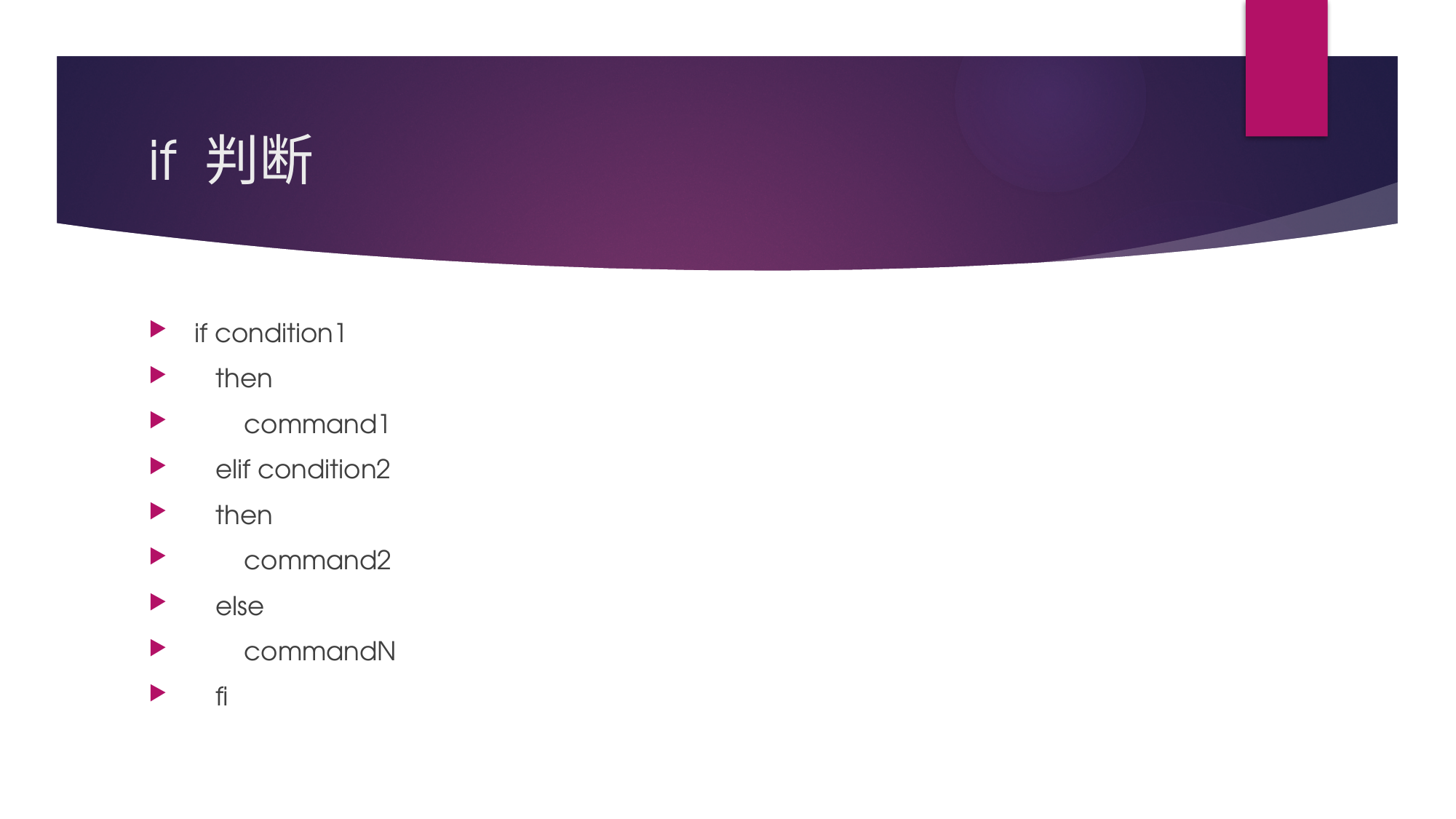

# if 判断
 if condition1
    then
        command1
    elif condition2
    then
        command2
    else
        commandN
    fi